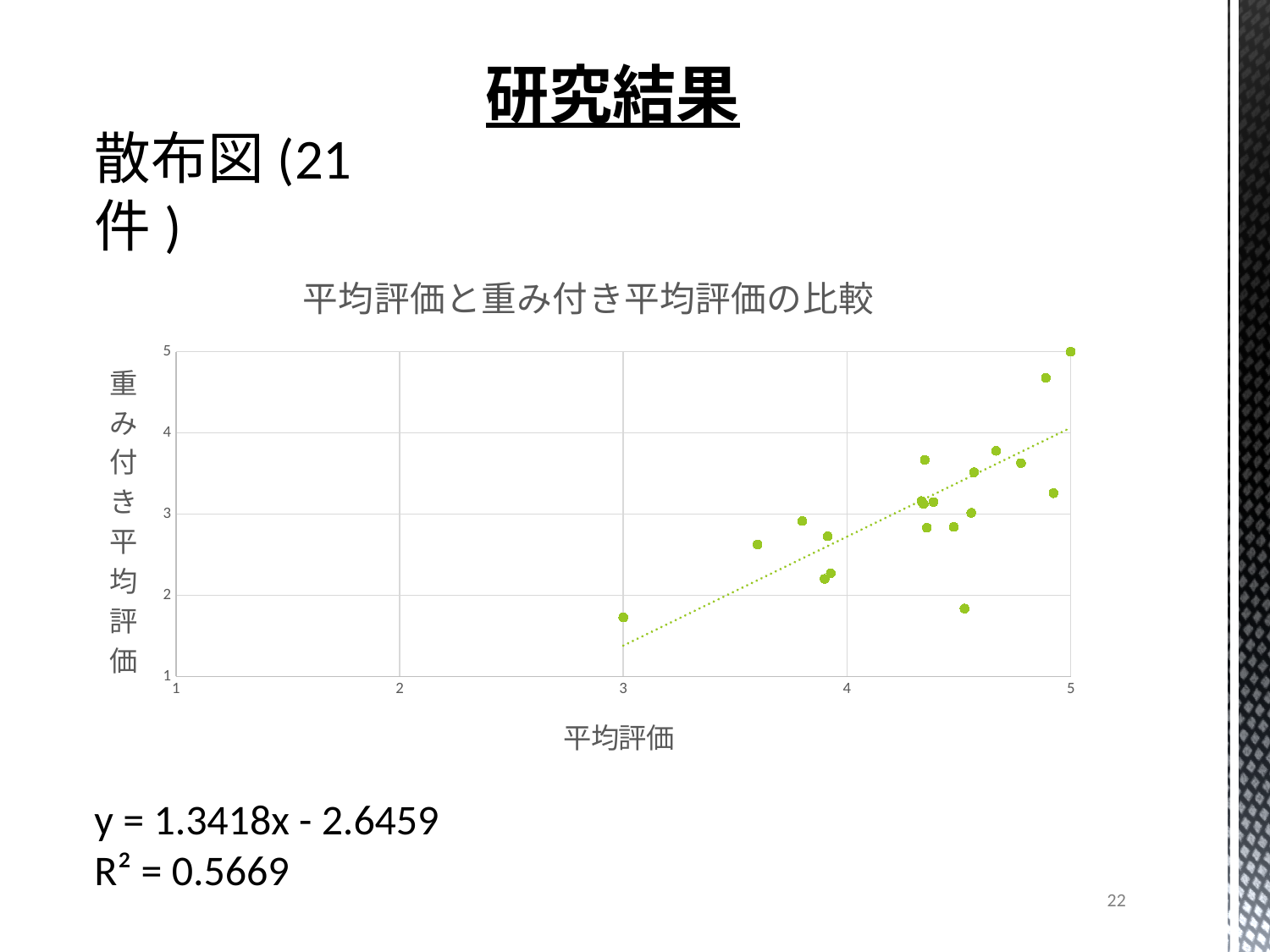

研究結果
散布図(21件)

### Chart: 平均評価と重み付き平均評価の比較

| Category | 重み付き平均評価 |
|---|---|
y = 1.3418x - 2.6459
R² = 0.5669

22